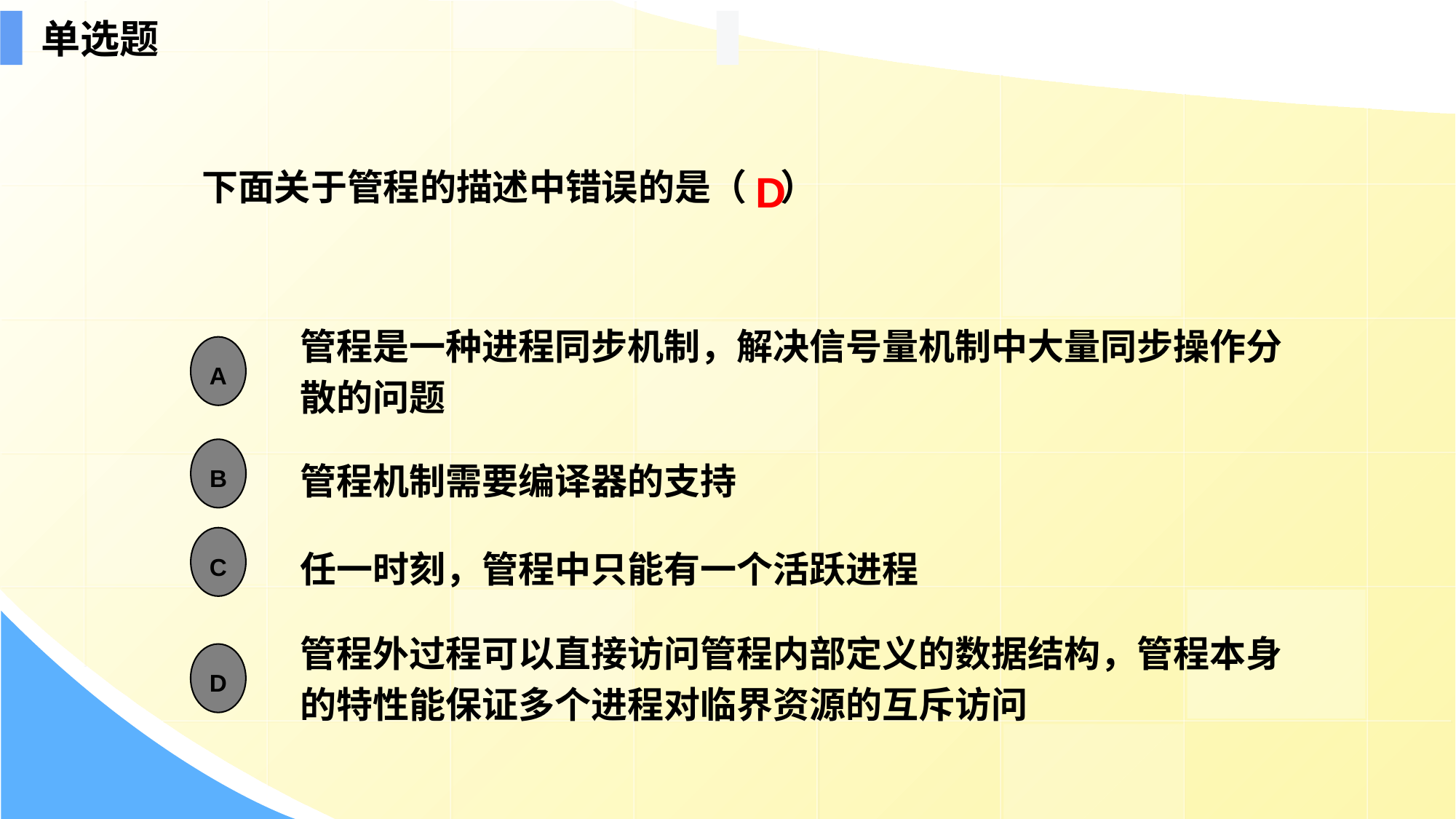

单选题

下面关于管程的描述中错误的是（    ）
D
A
管程是一种进程同步机制，解决信号量机制中大量同步操作分
散的问题
B
管程机制需要编译器的支持
C
任一时刻，管程中只能有一个活跃进程
D
管程外过程可以直接访问管程内部定义的数据结构，管程本身
的特性能保证多个进程对临界资源的互斥访问